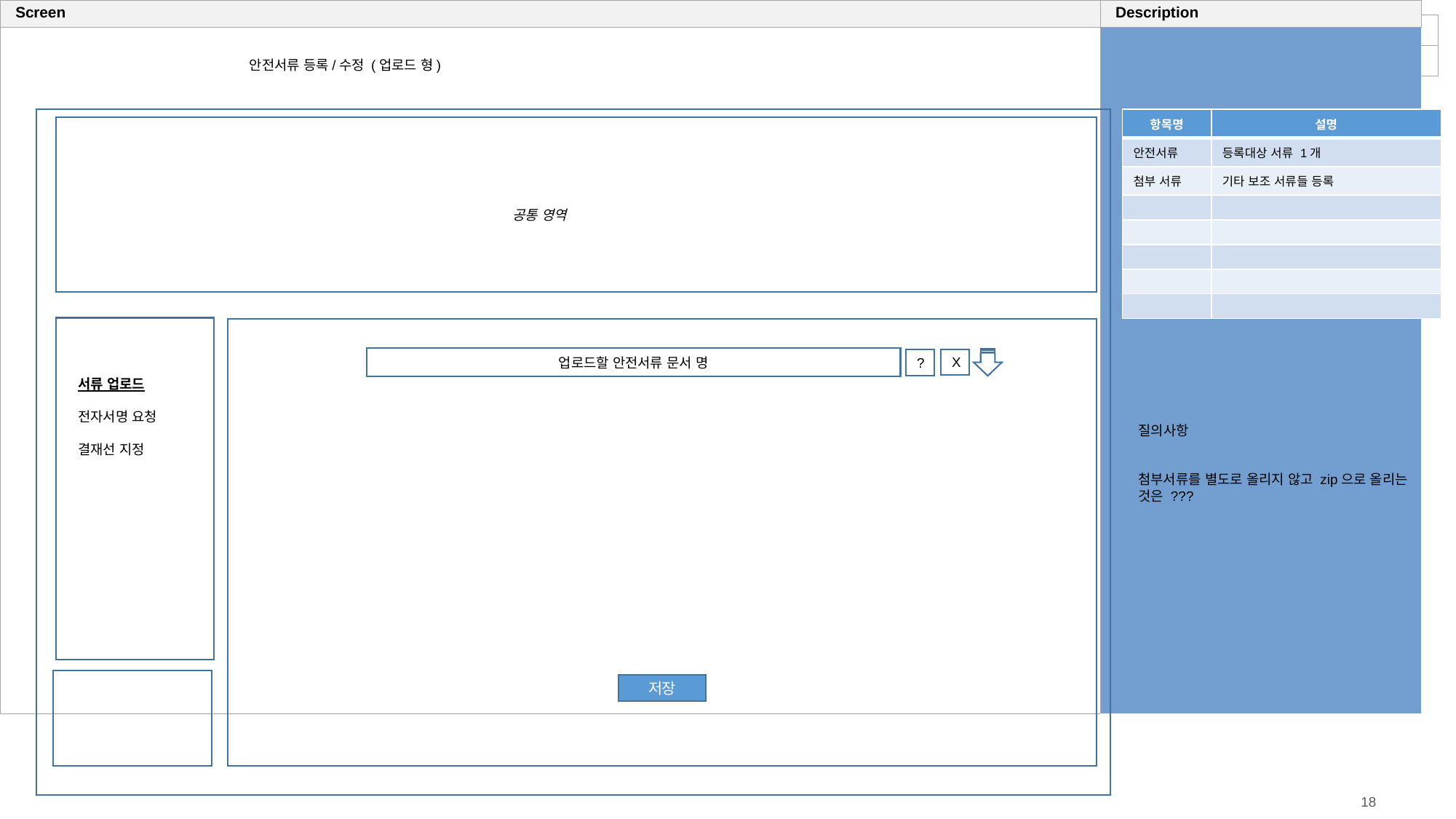

안전서류 등록/수정 (업로드 형)

| 항목명 | 설명 |
| --- | --- |
| 안전서류 | 등록대상 서류 1개 |
| 첨부 서류 | 기타 보조 서류들 등록 |
|  |  |
|  |  |
|  |  |
|  |  |
|  |  |

공통 영역

서류 업로드

전자서명 요청

결재선 지정

업로드할 안전서류 문서 명
X
?
질의사항

첨부서류를 별도로 올리지 않고 zip으로 올리는 것은 ???

저장